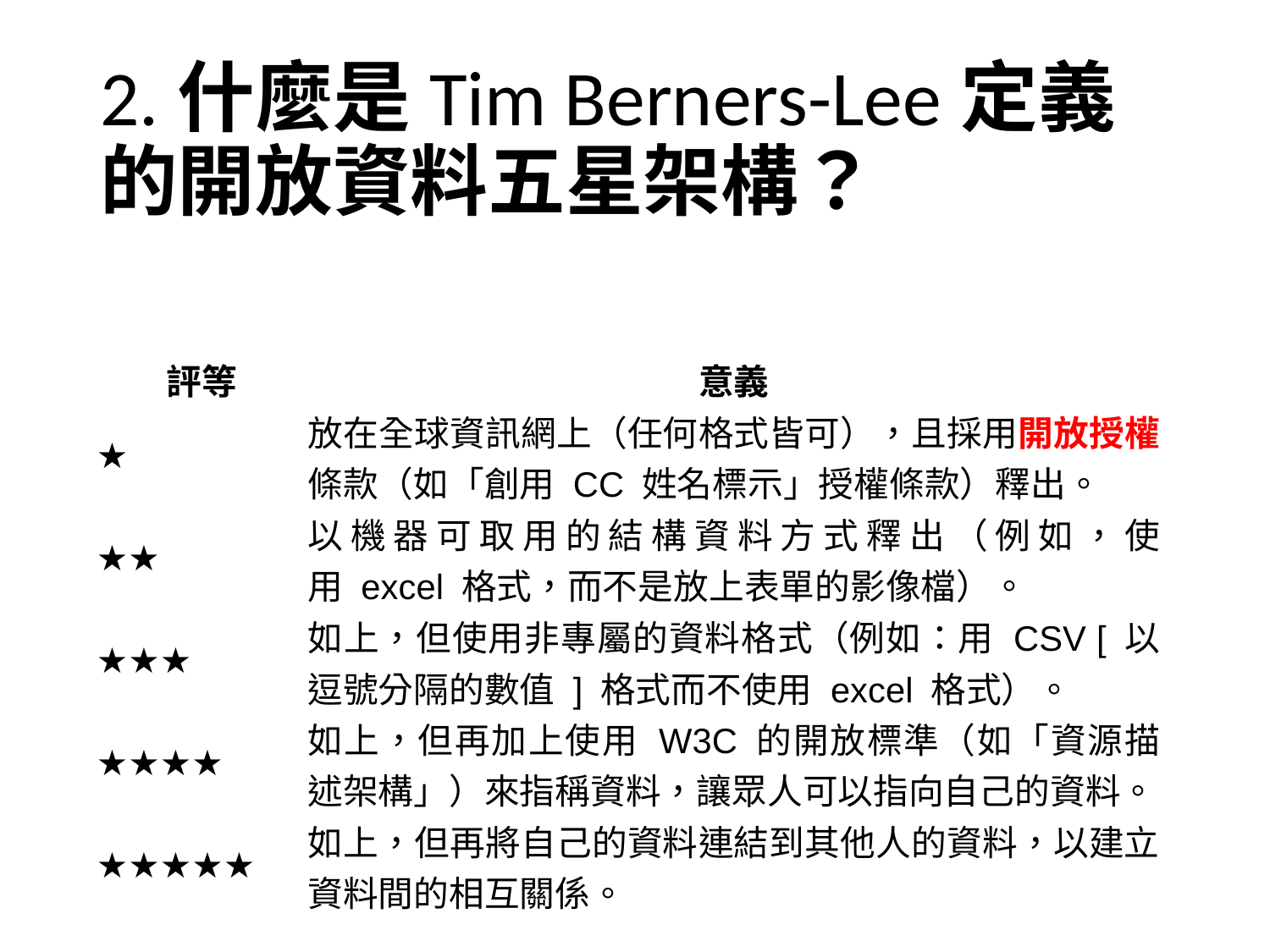

# 2.什麼是Tim Berners-Lee定義的開放資料五星架構？
| 評等 | 意義 |
| --- | --- |
| ★ | 放在全球資訊網上（任何格式皆可），且採用開放授權條款（如「創用 CC 姓名標示」授權條款）釋出。 |
| ★★ | 以機器可取用的結構資料方式釋出（例如，使用 excel 格式，而不是放上表單的影像檔）。 |
| ★★★ | 如上，但使用非專屬的資料格式（例如：用 CSV [ 以逗號分隔的數值 ] 格式而不使用 excel 格式）。 |
| ★★★★ | 如上，但再加上使用 W3C 的開放標準（如「資源描述架構」）來指稱資料，讓眾人可以指向自己的資料。 |
| ★★★★★ | 如上，但再將自己的資料連結到其他人的資料，以建立資料間的相互關係。 |